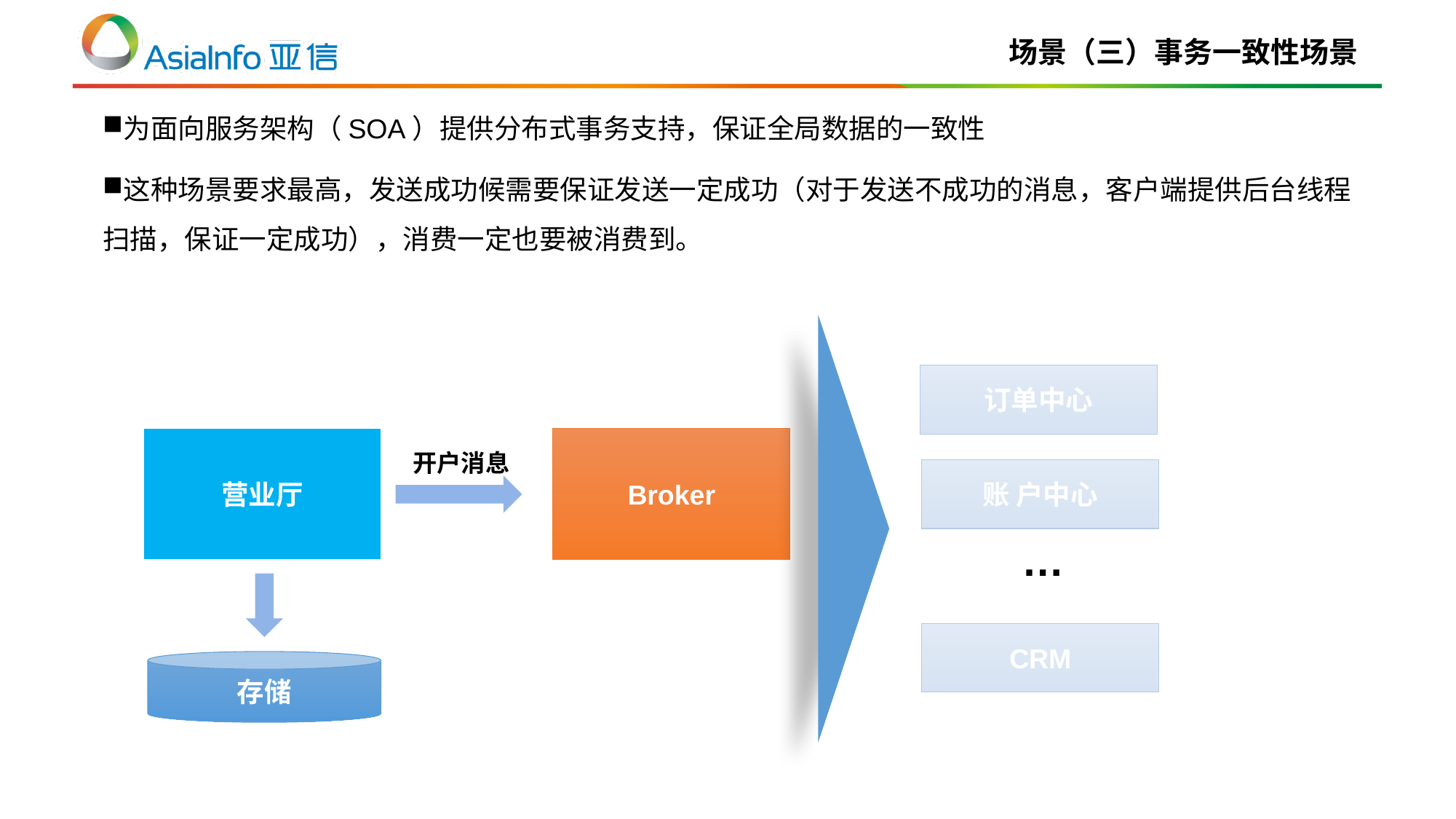

# 场景（三）事务一致性场景
为面向服务架构（SOA）提供分布式事务支持，保证全局数据的一致性
这种场景要求最高，发送成功候需要保证发送一定成功（对于发送不成功的消息，客户端提供后台线程扫描，保证一定成功），消费一定也要被消费到。
订单中心
营业厅
Broker
开户消息
账 户中心

…

CRM
存储